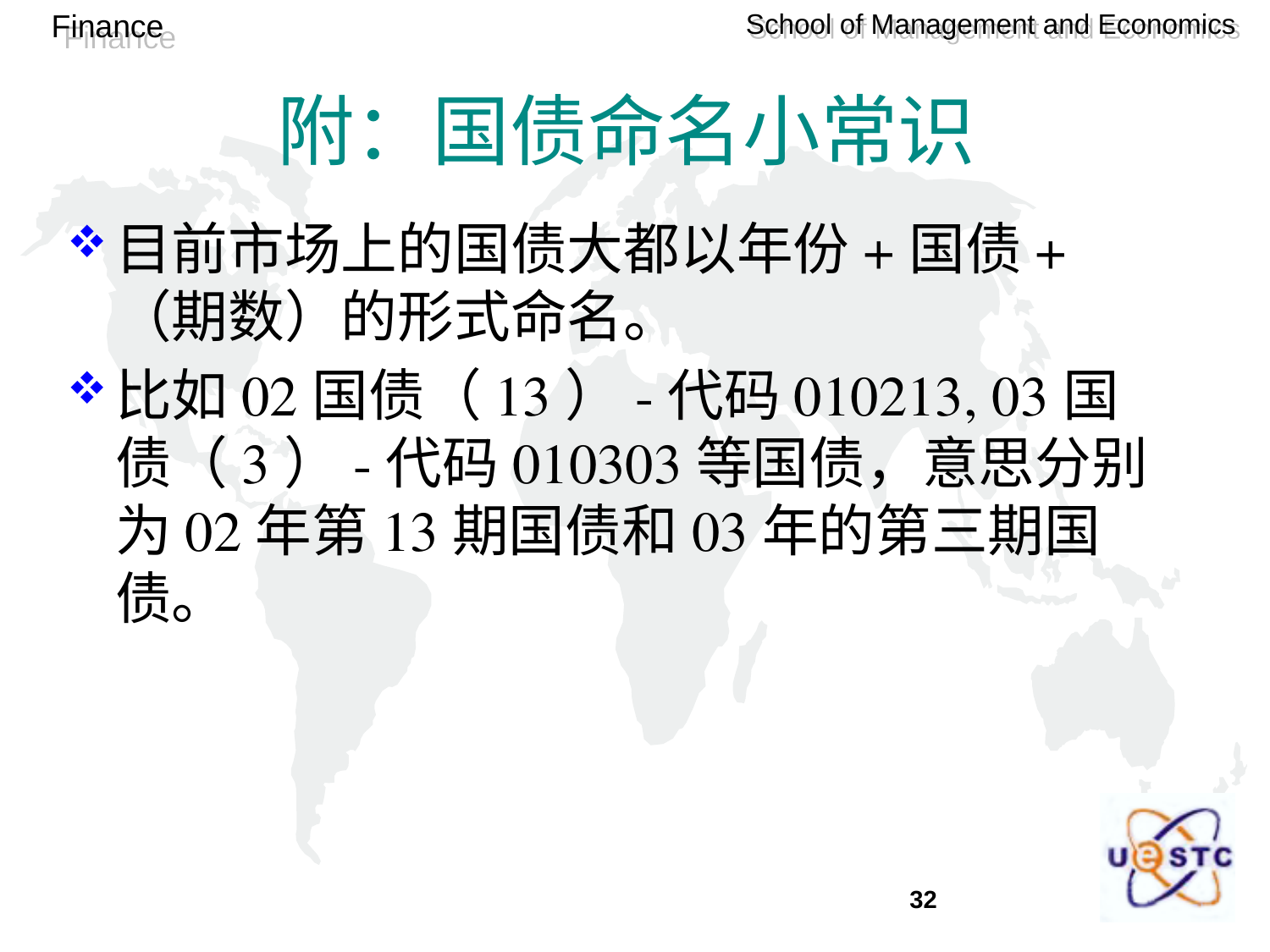

# 附：国债命名小常识
目前市场上的国债大都以年份+国债+（期数）的形式命名。
比如02国债（13）-代码010213, 03国债（3）-代码010303等国债，意思分别为02年第13期国债和03年的第三期国债。